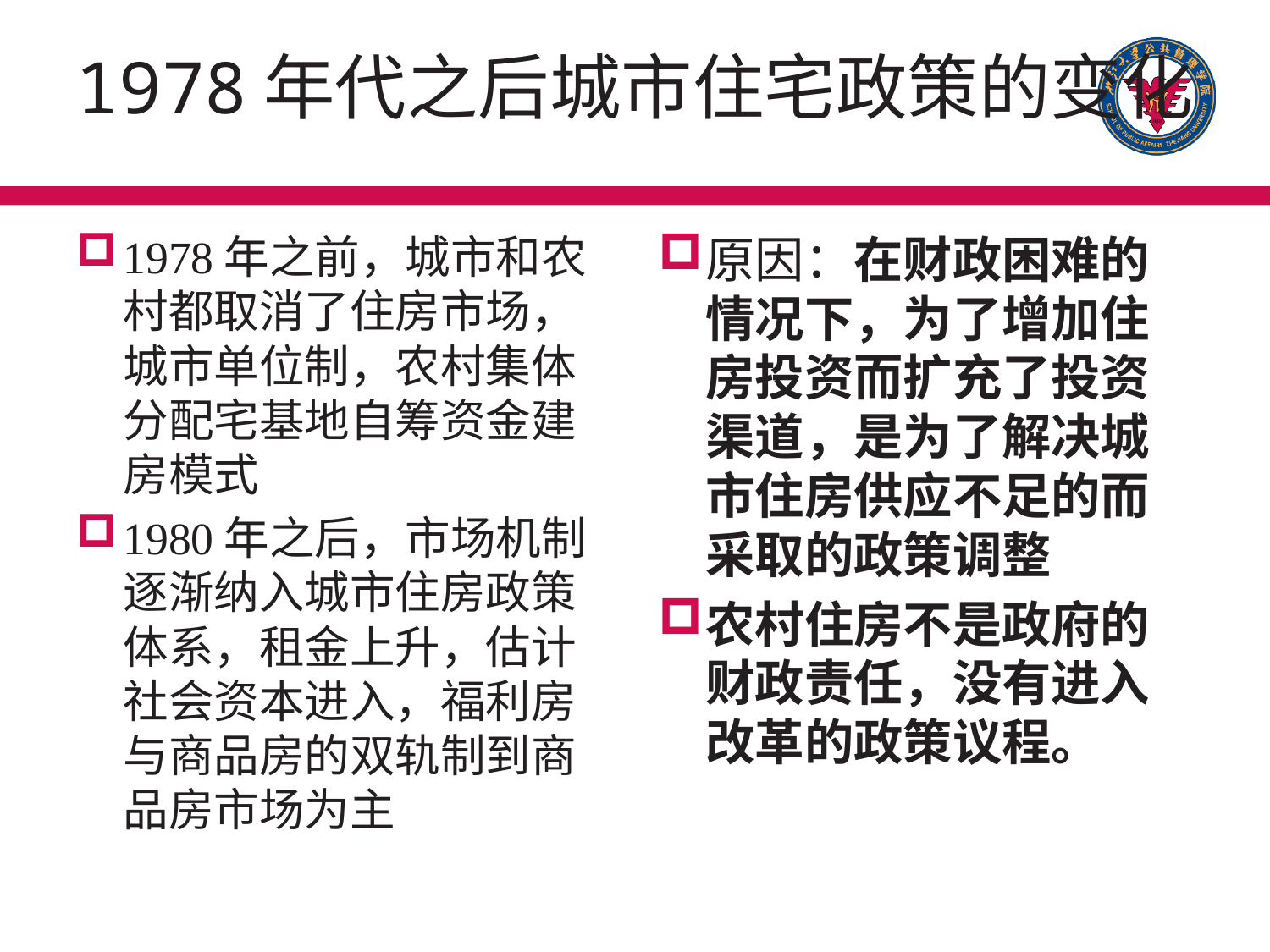

# 1978年代之后城市住宅政策的变化
1978年之前，城市和农村都取消了住房市场，城市单位制，农村集体分配宅基地自筹资金建房模式
1980年之后，市场机制逐渐纳入城市住房政策体系，租金上升，估计社会资本进入，福利房与商品房的双轨制到商品房市场为主
原因：在财政困难的 情况下，为了增加住房投资而扩充了投资渠道，是为了解决城市住房供应不足的而采取的政策调整
农村住房不是政府的财政责任，没有进入改革的政策议程。